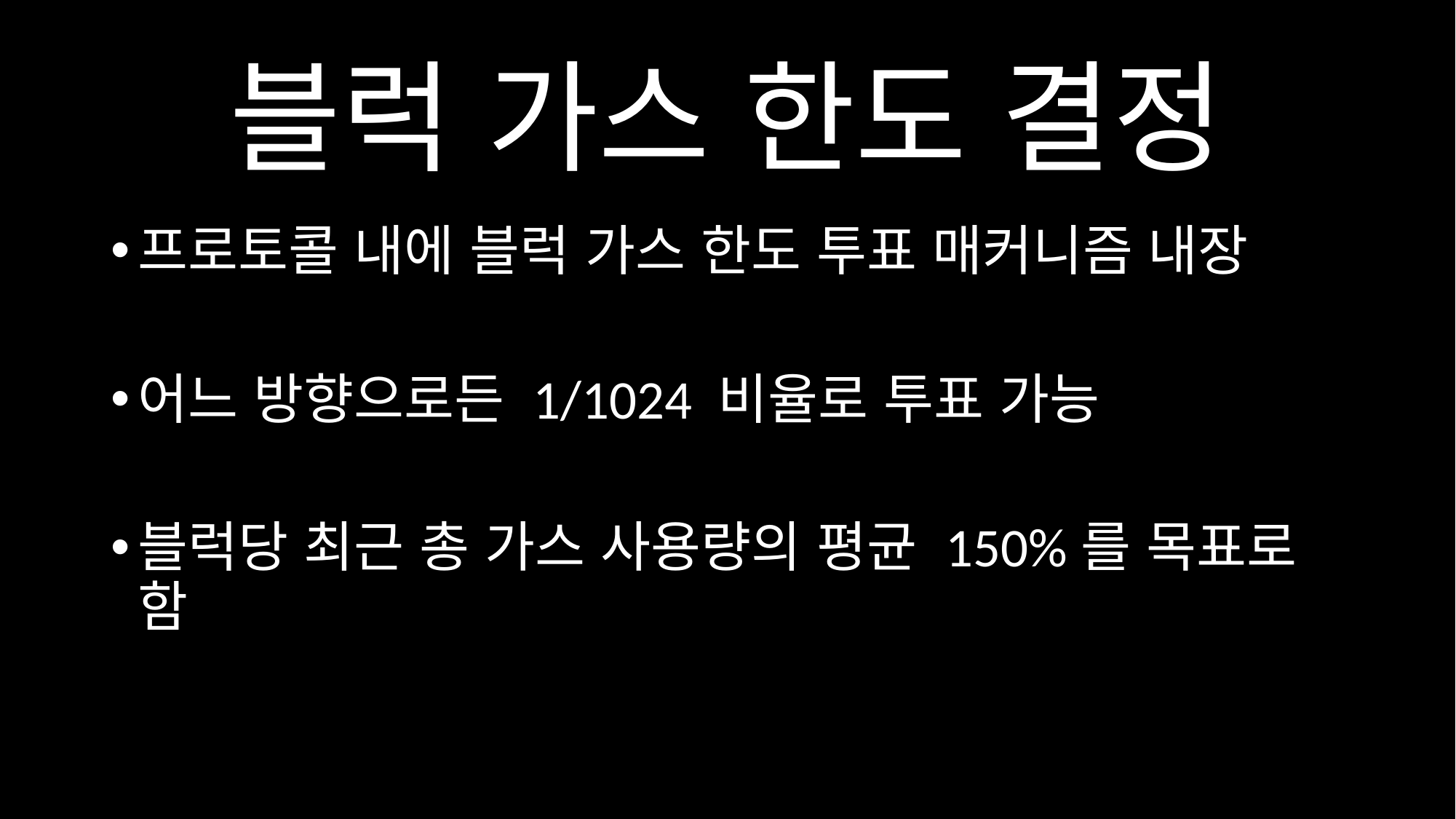

# 블럭 가스 한도 결정
프로토콜 내에 블럭 가스 한도 투표 매커니즘 내장

어느 방향으로든 1/1024 비율로 투표 가능

블럭당 최근 총 가스 사용량의 평균 150%를 목표로 함